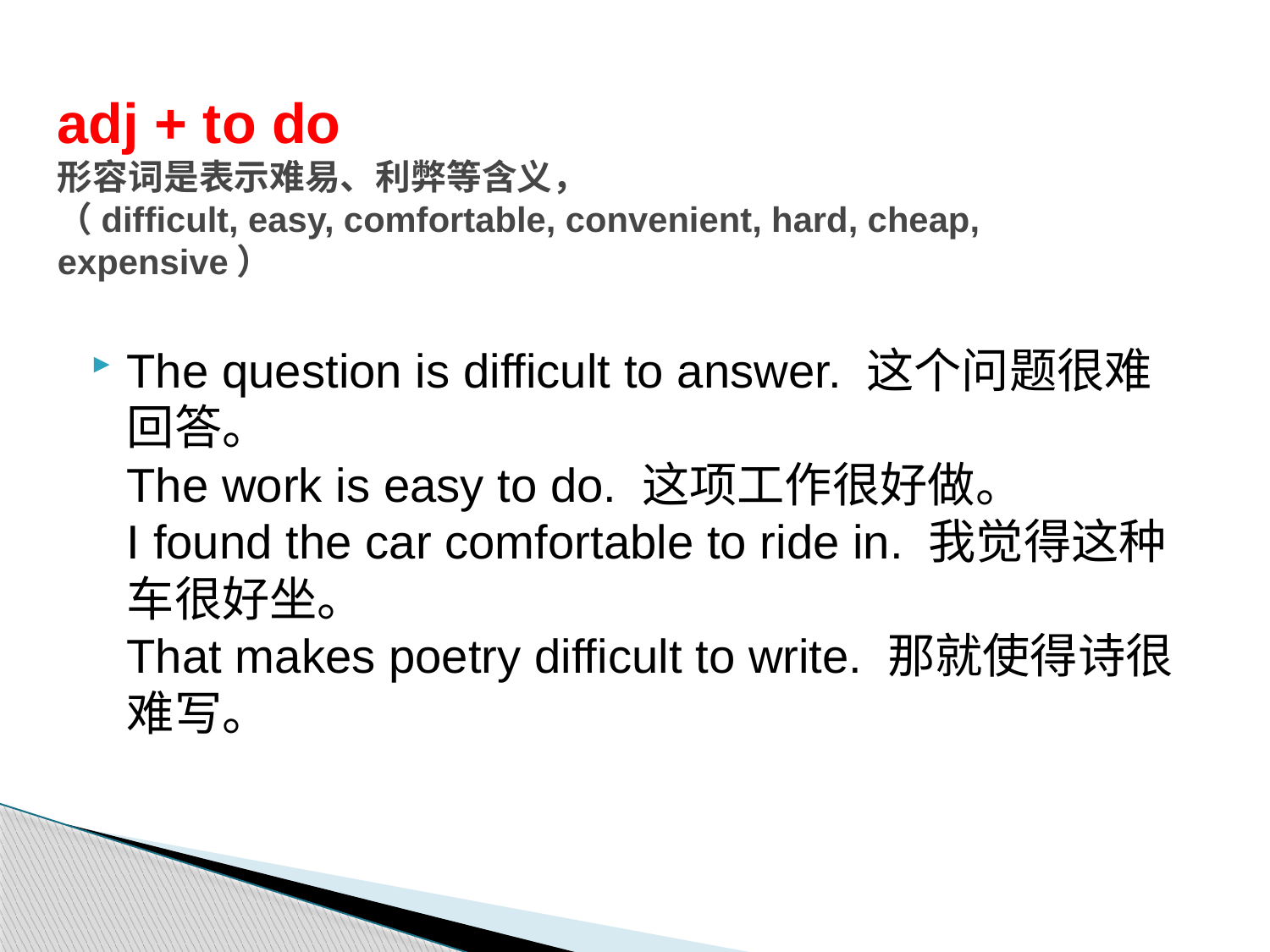

# adj + to do 形容词是表示难易、利弊等含义， （difficult, easy, comfortable, convenient, hard, cheap, expensive）

The question is difficult to answer. 这个问题很难回答。
The work is easy to do. 这项工作很好做。
I found the car comfortable to ride in. 我觉得这种车很好坐。
That makes poetry difficult to write. 那就使得诗很难写。